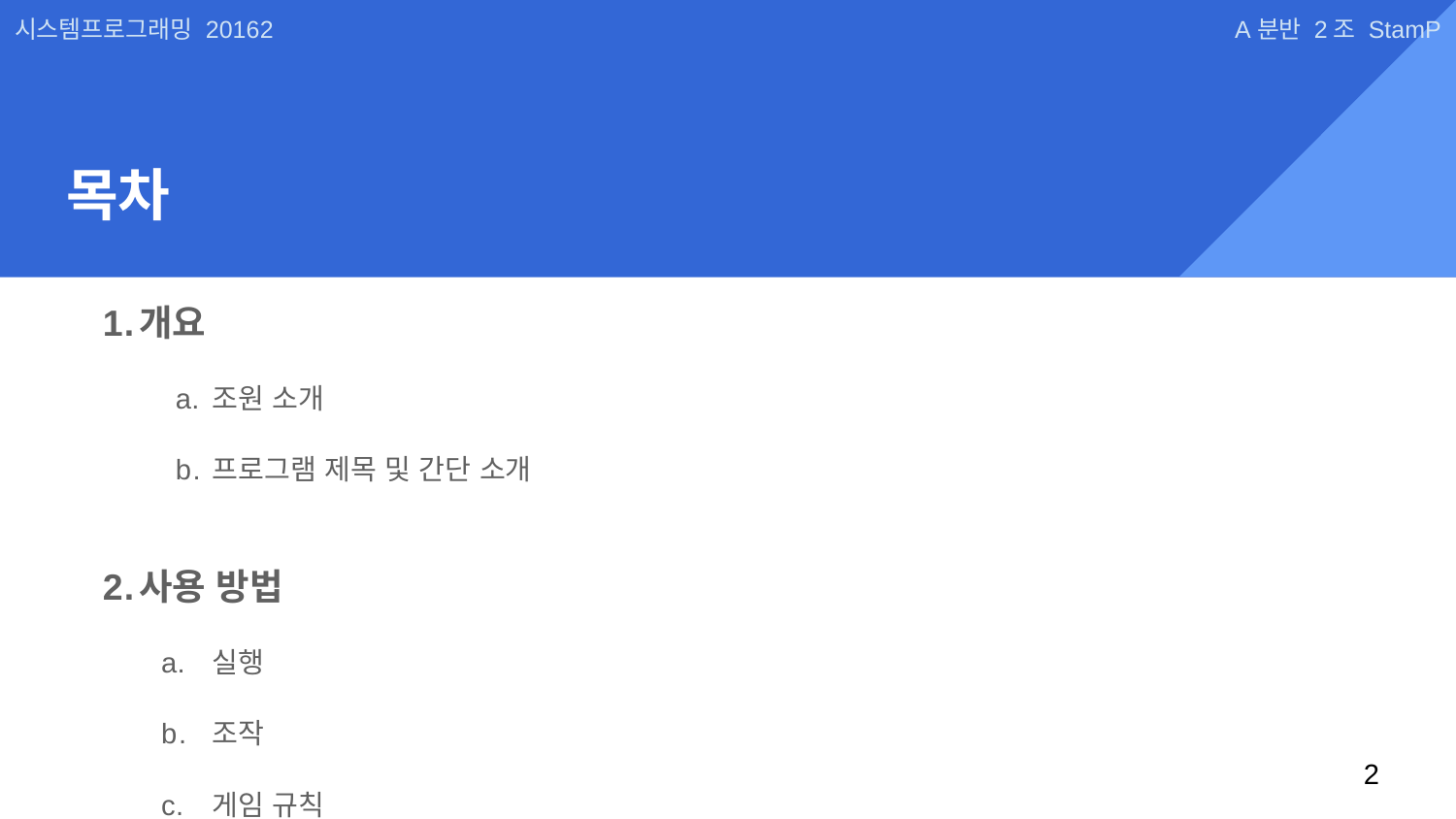

# 목차
개요
조원 소개
프로그램 제목 및 간단 소개
사용 방법
실행
조작
게임 규칙
계획
구현
2